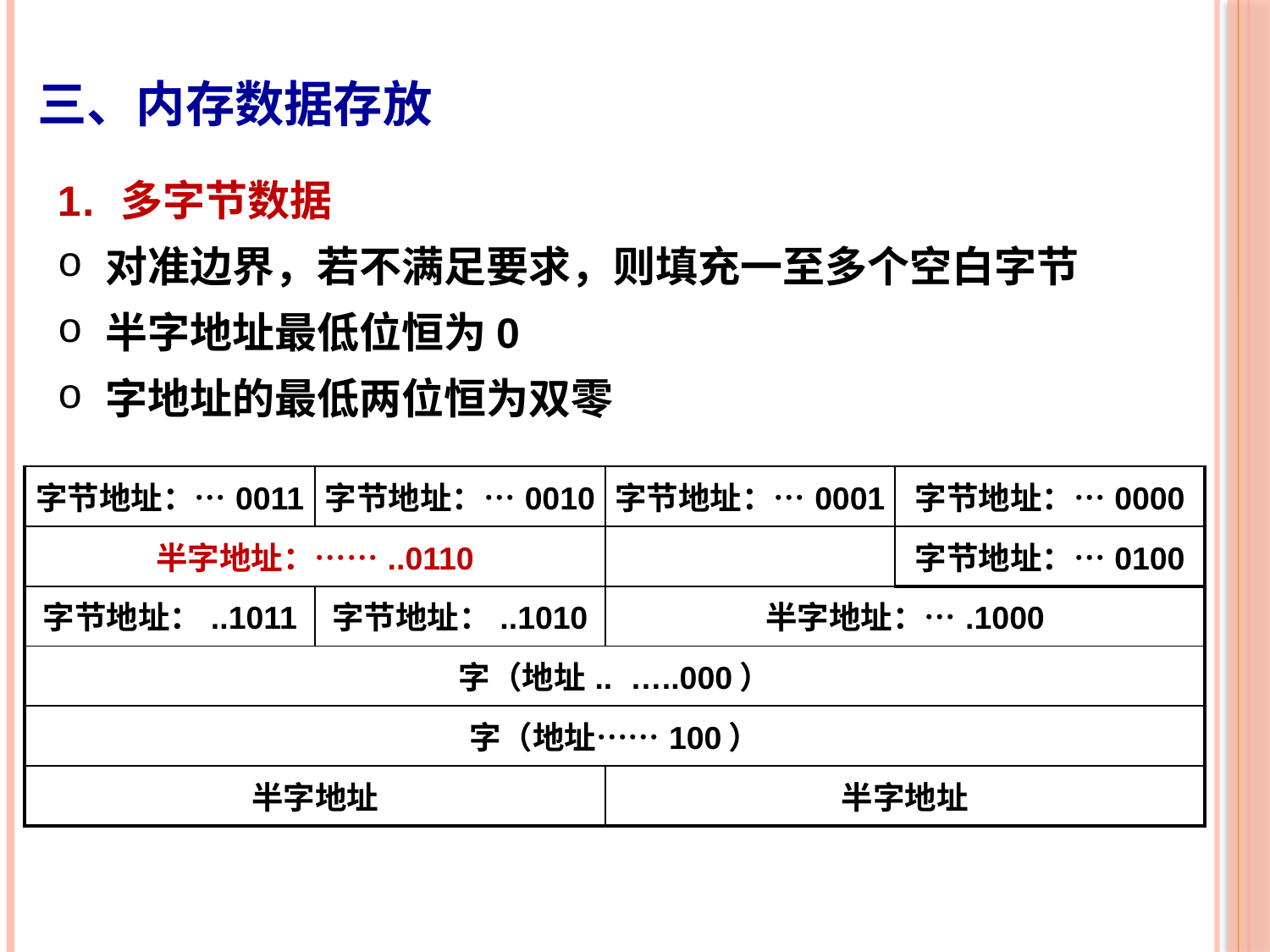

32
# 三、内存数据存放
多字节数据
对准边界，若不满足要求，则填充一至多个空白字节
半字地址最低位恒为0
字地址的最低两位恒为双零
| 字节地址：…0011 | 字节地址：…0010 | 字节地址：…0001 | 字节地址：…0000 |
| --- | --- | --- | --- |
| 半字地址：……..0110 |  |  | 字节地址：…0100 |
| 字节地址：..1011 | 字节地址：..1010 | 半字地址：….1000 |  |
| 字（地址.. …..000） |  |  |  |
| 字（地址……100） |  |  |  |
| 半字地址 |  | 半字地址 |  |